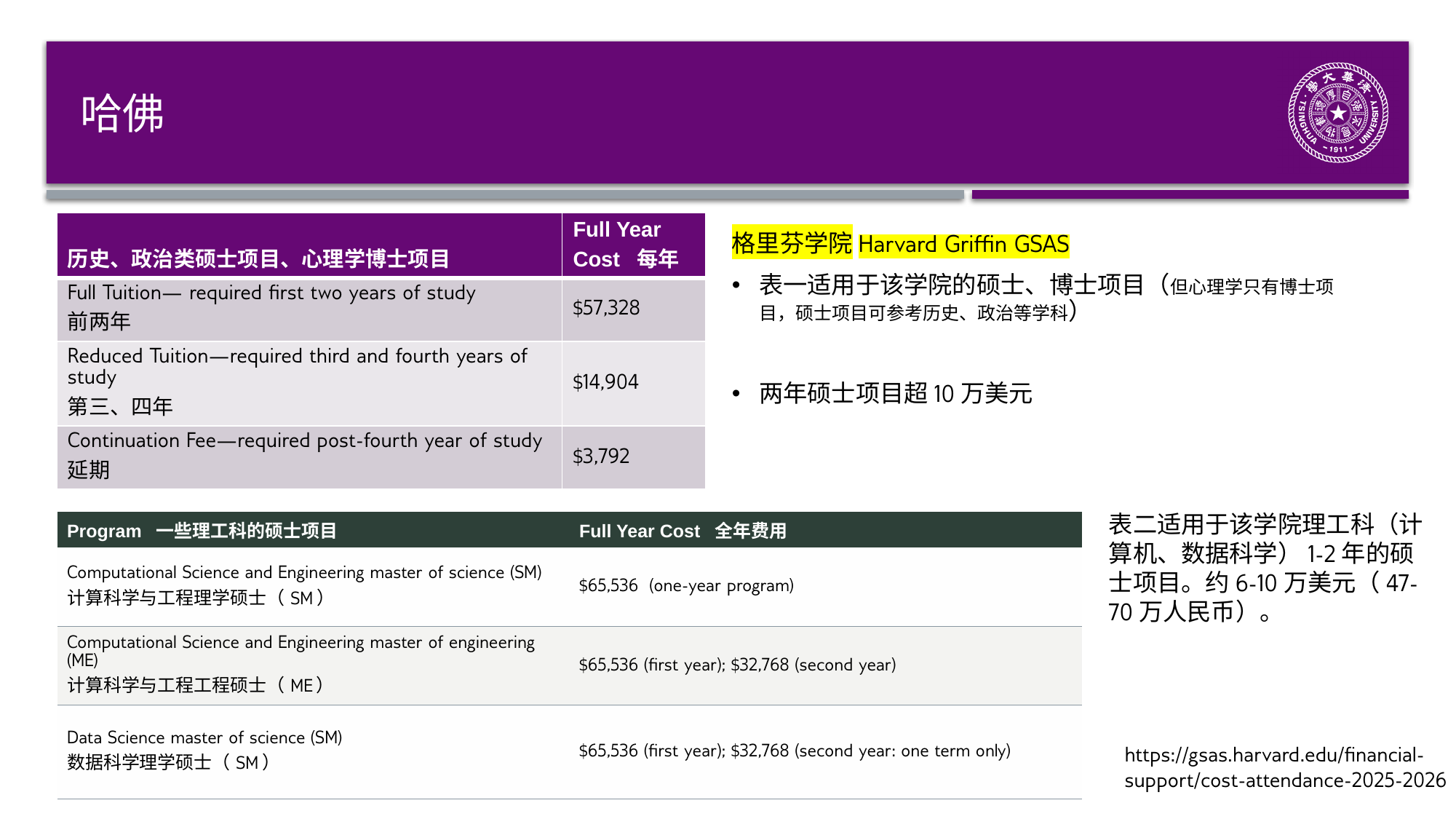

# 哈佛
| 历史、政治类硕士项目、心理学博士项目 | Full Year Cost  每年 |
| --- | --- |
| Full Tuition— required first two years of study 前两年 | $57,328 |
| Reduced Tuition—required third and fourth years of study 第三、四年 | $14,904 |
| Continuation Fee—required post-fourth year of study 延期 | $3,792 |
格里芬学院Harvard Griffin GSAS
表一适用于该学院的硕士、博士项目（但心理学只有博士项目，硕士项目可参考历史、政治等学科）

两年硕士项目超10万美元

表二适用于该学院理工科（计算机、数据科学）1-2年的硕士项目。约6-10万美元（47-70万人民币）。
| Program  一些理工科的硕士项目 | Full Year Cost  全年费用 |
| --- | --- |
| Computational Science and Engineering master of science (SM) 计算科学与工程理学硕士（SM） | $65,536  (one-year program) |
| Computational Science and Engineering master of engineering (ME) 计算科学与工程工程硕士（ME） | $65,536 (first year); $32,768 (second year) |
| Data Science master of science (SM) 数据科学理学硕士（SM） | $65,536 (first year); $32,768 (second year: one term only) |
https://gsas.harvard.edu/financial-support/cost-attendance-2025-2026